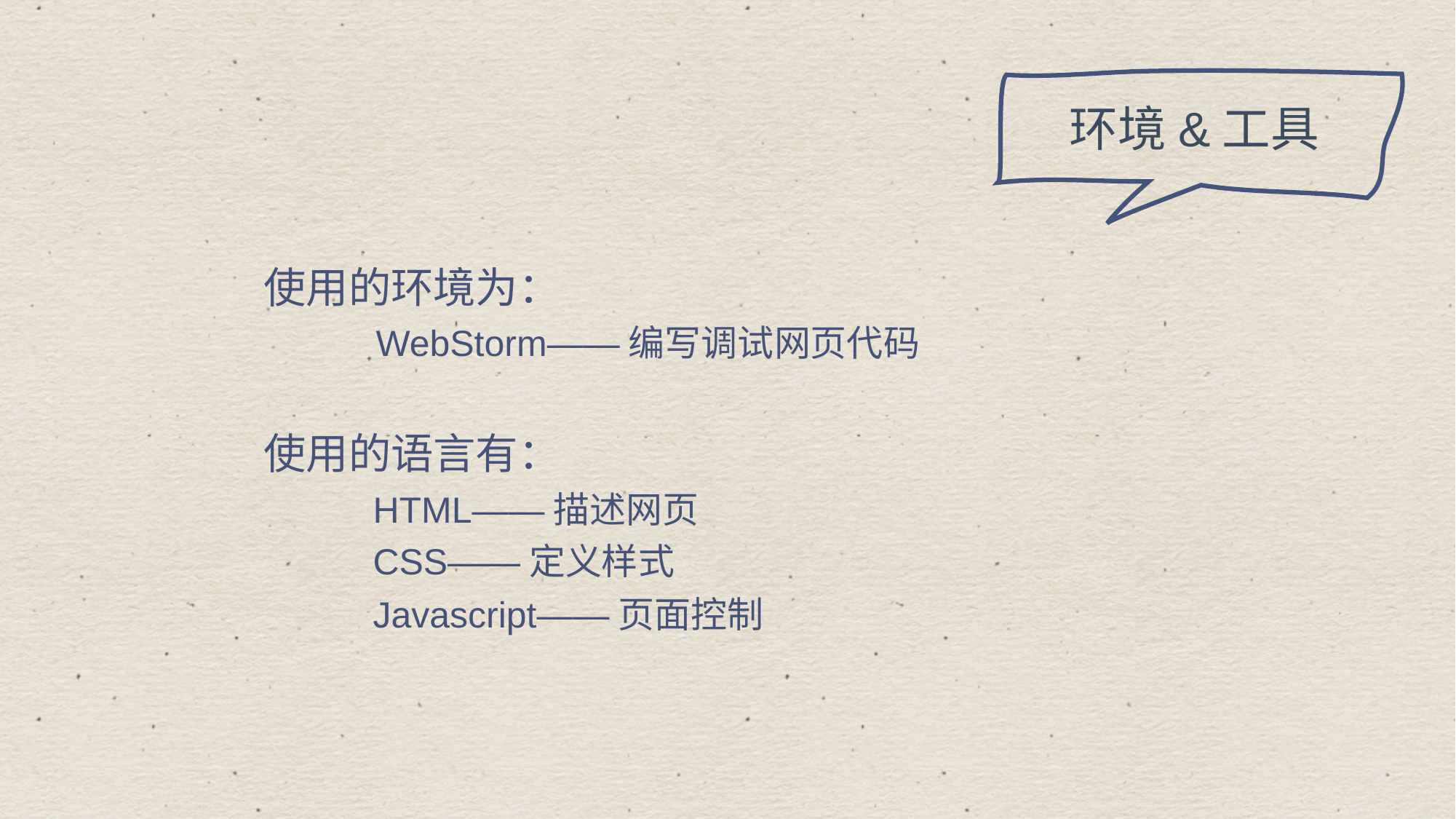

环境&工具
使用的环境为：
           WebStorm——编写调试网页代码

使用的语言有：
HTML——描述网页
CSS——定义样式
Javascript——页面控制